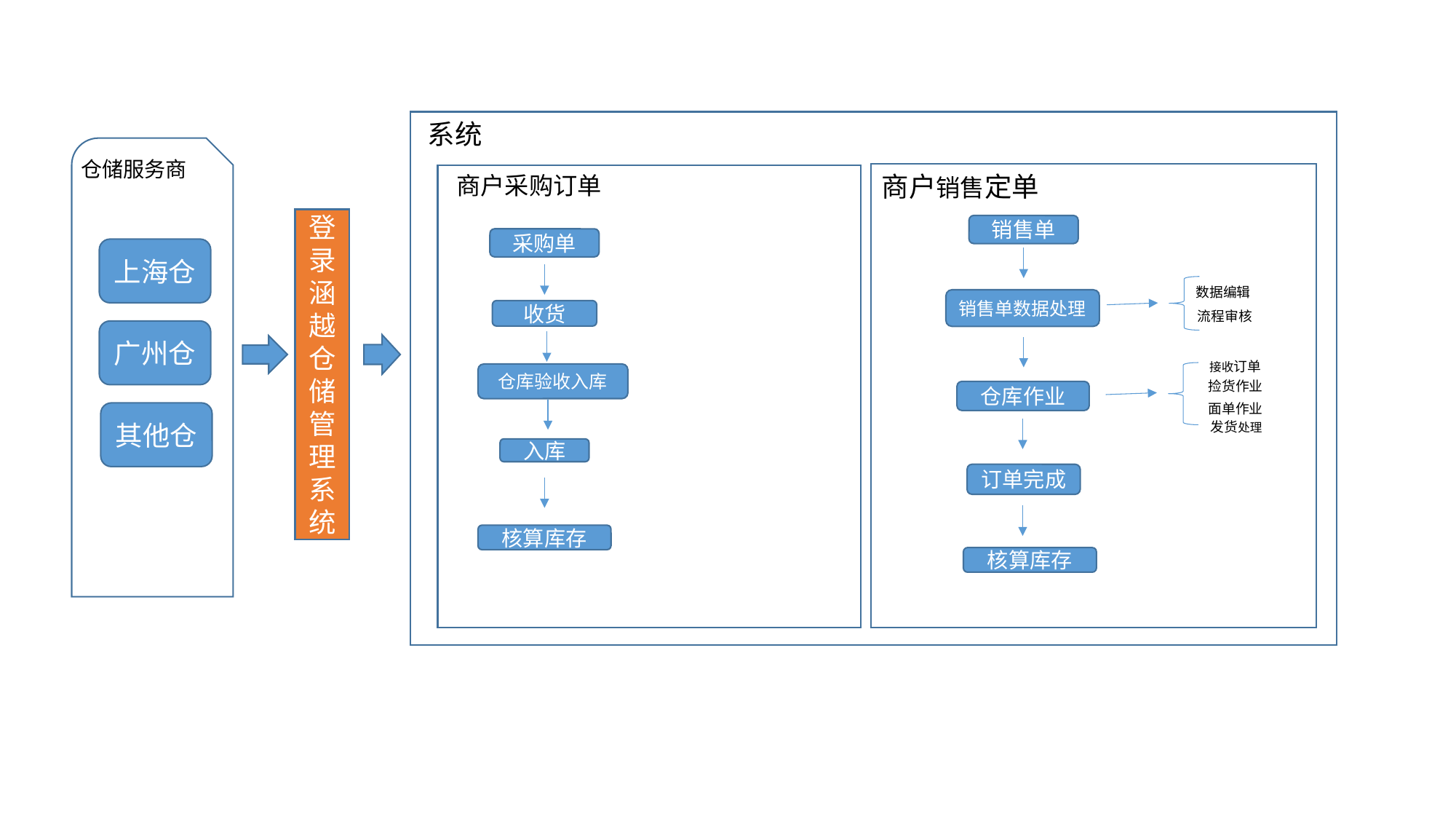

系统

仓储服务商

商户销售定单

商户采购订单
登录
涵越仓储管理系统
销售单
采购单
上海仓

数据编辑
销售单数据处理
收货
流程审核
广州仓

接收订单

仓库验收入库
捡货作业
仓库作业
面单作业
其他仓
发货处理
入库
订单完成
核算库存
核算库存